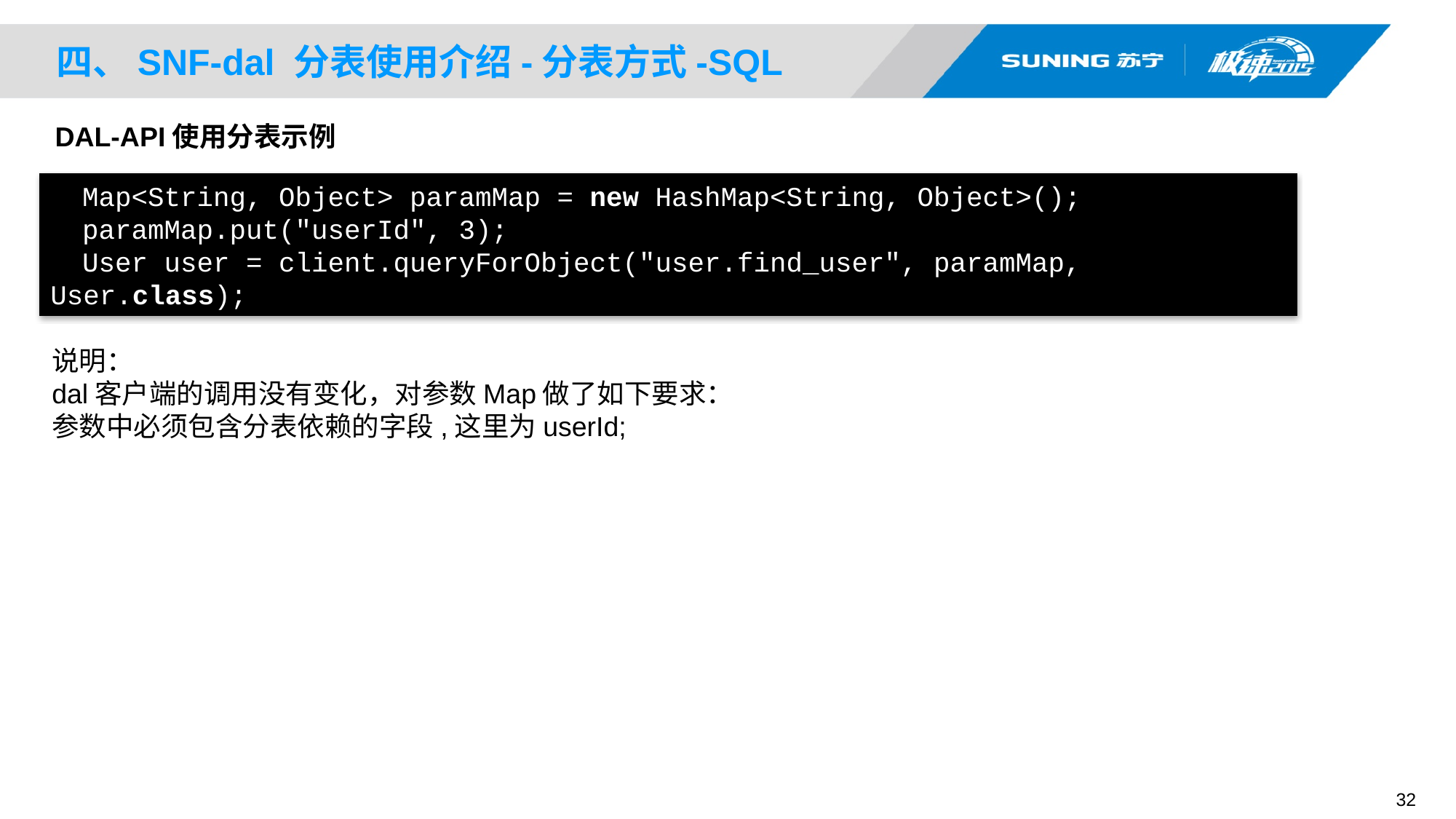

# 四、SNF-dal 分表使用介绍-分表方式-SQL
DAL-API使用分表示例
Map<String, Object> paramMap = new HashMap<String, Object>();
paramMap.put("userId", 3);
User user = client.queryForObject("user.find_user", paramMap, User.class);
说明：
dal客户端的调用没有变化，对参数Map做了如下要求：
参数中必须包含分表依赖的字段,这里为userId;